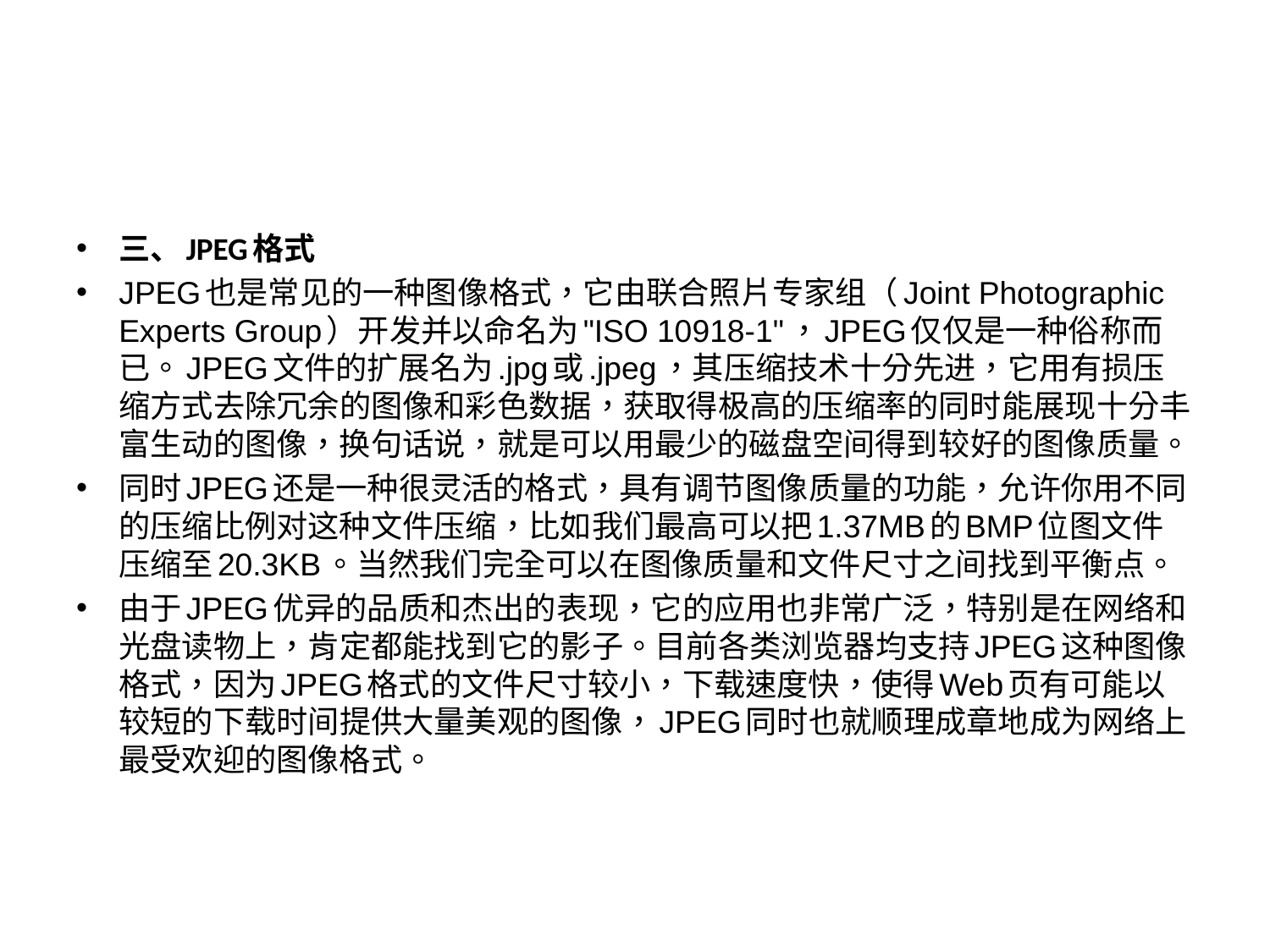

三、JPEG格式
JPEG也是常见的一种图像格式，它由联合照片专家组（Joint Photographic Experts Group）开发并以命名为"ISO 10918-1"，JPEG仅仅是一种俗称而已。JPEG文件的扩展名为.jpg或.jpeg，其压缩技术十分先进，它用有损压缩方式去除冗余的图像和彩色数据，获取得极高的压缩率的同时能展现十分丰富生动的图像，换句话说，就是可以用最少的磁盘空间得到较好的图像质量。
同时JPEG还是一种很灵活的格式，具有调节图像质量的功能，允许你用不同的压缩比例对这种文件压缩，比如我们最高可以把1.37MB的BMP位图文件压缩至20.3KB。当然我们完全可以在图像质量和文件尺寸之间找到平衡点。
由于JPEG优异的品质和杰出的表现，它的应用也非常广泛，特别是在网络和光盘读物上，肯定都能找到它的影子。目前各类浏览器均支持JPEG这种图像格式，因为JPEG格式的文件尺寸较小，下载速度快，使得Web页有可能以较短的下载时间提供大量美观的图像，JPEG同时也就顺理成章地成为网络上最受欢迎的图像格式。